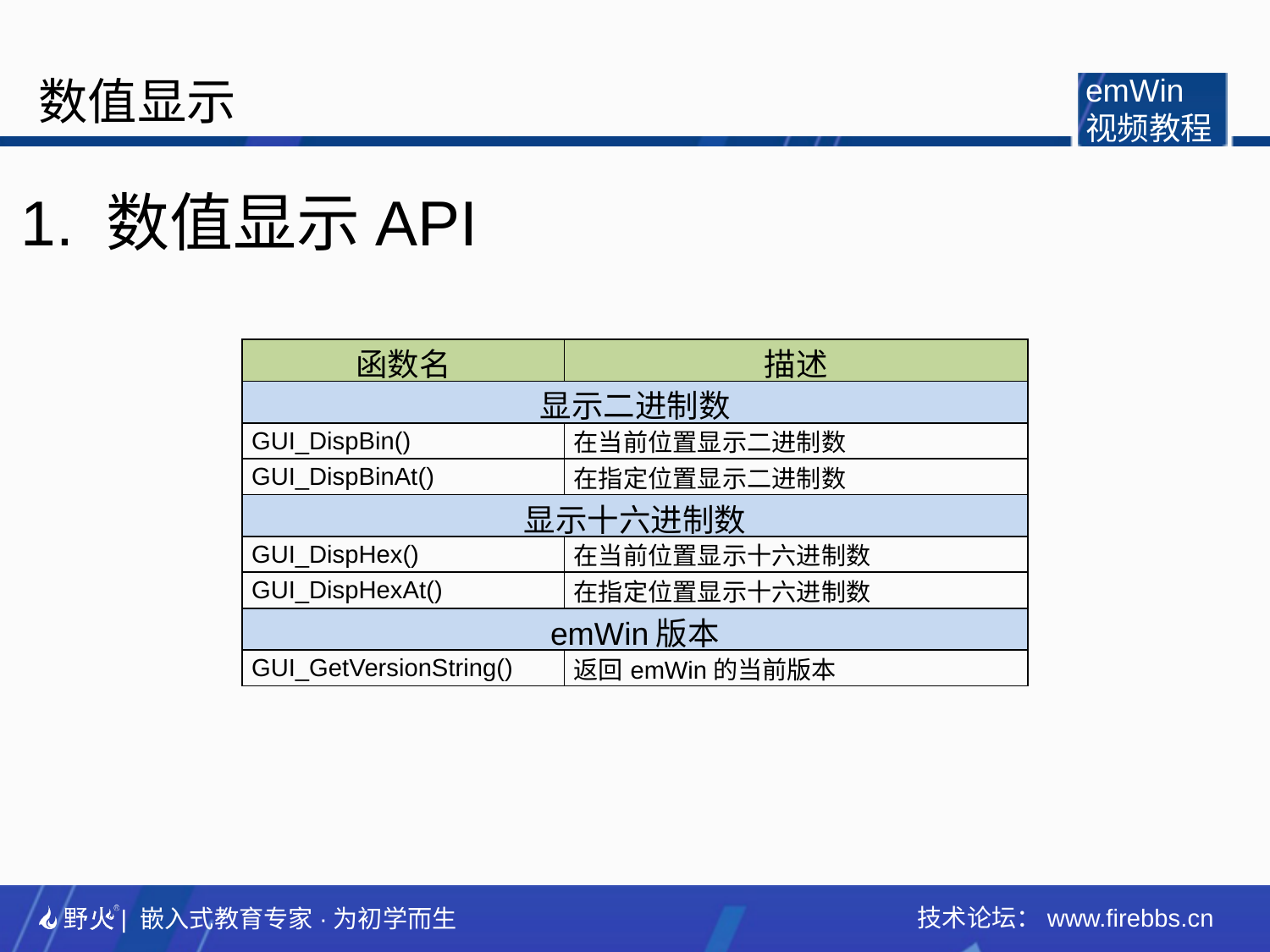

数值显示
emWin
视频教程
1. 数值显示API
| 函数名 | 描述 |
| --- | --- |
| 显示二进制数 |  |
| GUI\_DispBin() | 在当前位置显示二进制数 |
| GUI\_DispBinAt() | 在指定位置显示二进制数 |
| 显示十六进制数 |  |
| GUI\_DispHex() | 在当前位置显示十六进制数 |
| GUI\_DispHexAt() | 在指定位置显示十六进制数 |
| emWin版本 |  |
| GUI\_GetVersionString() | 返回emWin的当前版本 |